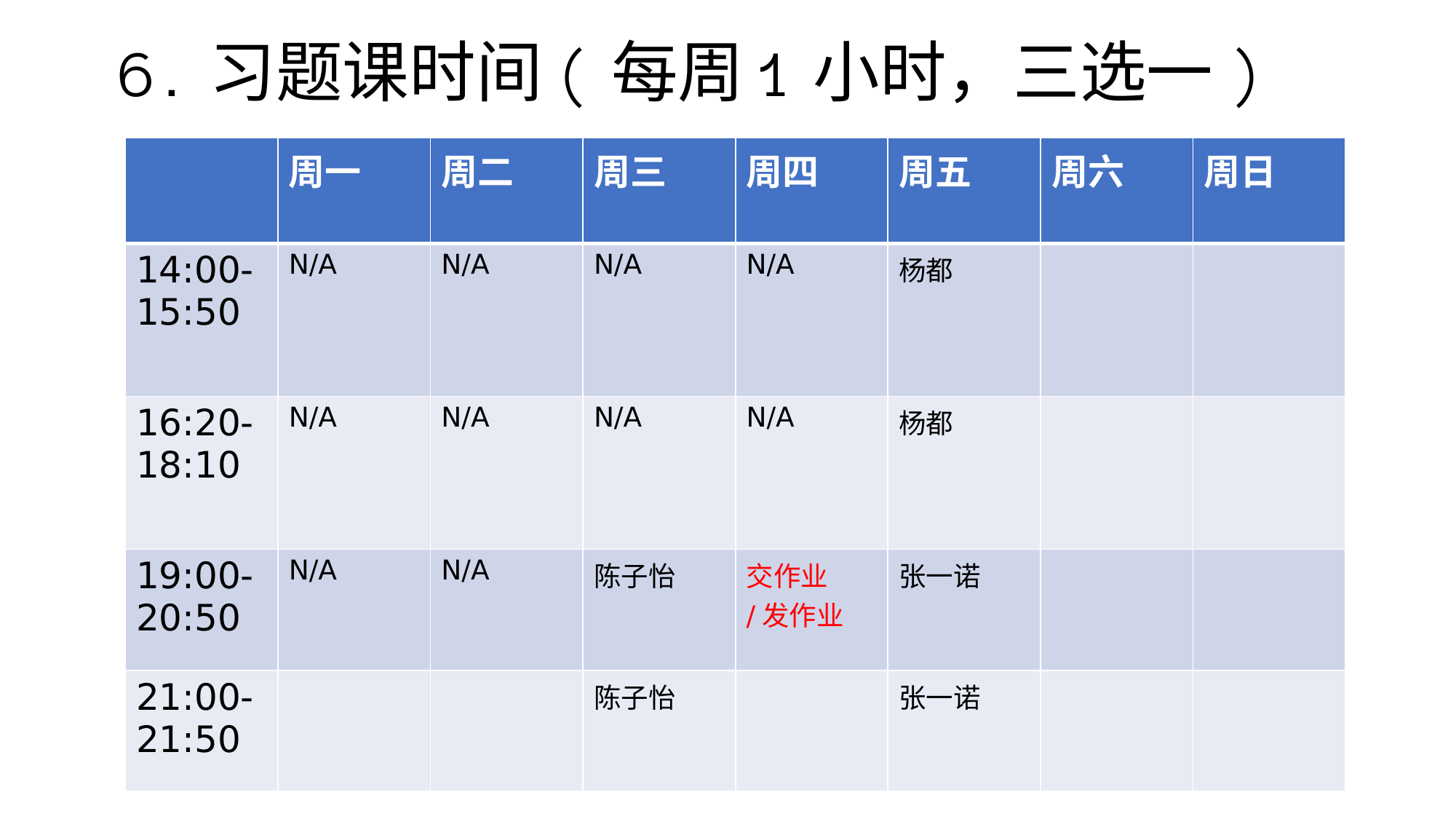

# 6.习题课时间(每周1小时，三选一)
|  | 周一 | 周二 | 周三 | 周四 | 周五 | 周六 | 周日 |
| --- | --- | --- | --- | --- | --- | --- | --- |
| 14:00-15:50 | N/A | N/A | N/A | N/A | 杨都 |  |  |
| 16:20-18:10 | N/A | N/A | N/A | N/A | 杨都 |  |  |
| 19:00-20:50 | N/A | N/A | 陈子怡 | 交作业 /发作业 | 张一诺 |  |  |
| 21:00-21:50 |  |  | 陈子怡 |  | 张一诺 |  |  |